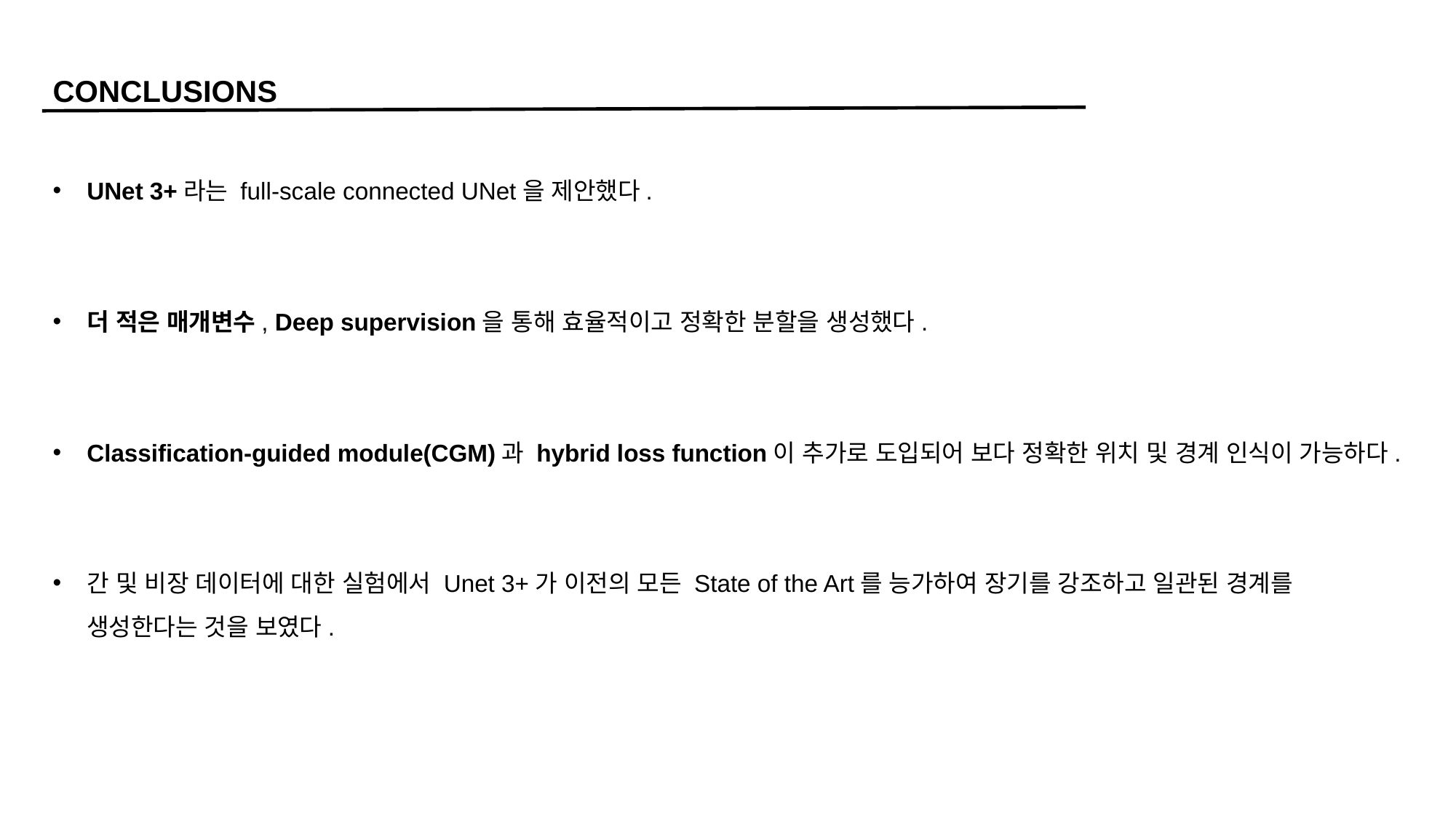

CONCLUSIONS

UNet 3+라는 full-scale connected UNet을 제안했다.

더 적은 매개변수, Deep supervision을 통해 효율적이고 정확한 분할을 생성했다.

Classification-guided module(CGM)과 hybrid loss function이 추가로 도입되어 보다 정확한 위치 및 경계 인식이 가능하다.

간 및 비장 데이터에 대한 실험에서 Unet 3+가 이전의 모든 State of the Art를 능가하여 장기를 강조하고 일관된 경계를 생성한다는 것을 보였다.